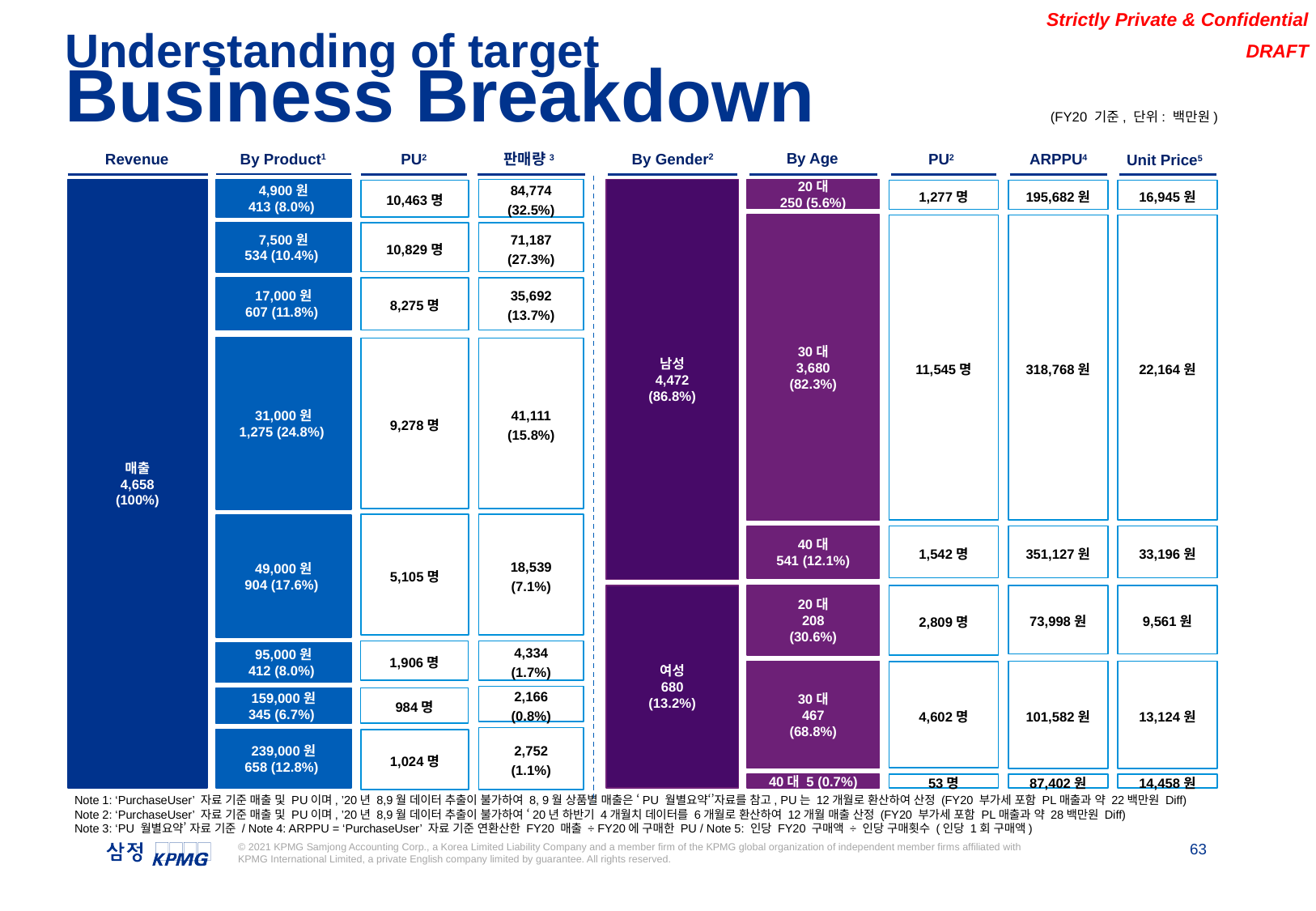

Understanding of target
Business Breakdown
(FY20 기준, 단위: 백만원)
By Age
Revenue
By Product1
By Gender2
Unit Price5
PU2
PU2
ARPPU4
판매량3
남성
4,472
(86.8%)
매출
4,658
(100%)
4,900원
413 (8.0%)
84,774
(32.5%)
20대
250 (5.6%)
10,463명
1,277명
195,682원
16,945원
30대
3,680
(82.3%)
11,545명
318,768원
22,164원
7,500원
534 (10.4%)
10,829명
71,187
(27.3%)
17,000원
607 (11.8%)
8,275명
35,692
(13.7%)
31,000원
1,275 (24.8%)
9,278명
41,111
(15.8%)
5,105명
18,539
(7.1%)
49,000원
904 (17.6%)
1,542명
351,127원
33,196원
40대
541 (12.1%)
여성
680
(13.2%)
20대
208
(30.6%)
2,809명
73,998원
9,561원
1,906명
4,334
(1.7%)
95,000원
412 (8.0%)
30대
467
(68.8%)
101,582원
13,124원
4,602명
2,166
(0.8%)
984명
159,000원
345 (6.7%)
2,752
(1.1%)
239,000원
658 (12.8%)
1,024명
40대 5 (0.7%)
53명
87,402원
14,458원
Note 1: ‘PurchaseUser’ 자료 기준 매출 및 PU이며, ’20년 8,9월 데이터 추출이 불가하여 8, 9월 상품별 매출은 ‘PU 월별요약‘’자료를 참고, PU는 12개월로 환산하여 산정 (FY20 부가세 포함 PL매출과 약 22백만원 Diff)
Note 2: ‘PurchaseUser’ 자료 기준 매출 및 PU이며, ’20년 8,9월 데이터 추출이 불가하여 ‘20년 하반기 4개월치 데이터를 6개월로 환산하여 12개월 매출 산정 (FY20 부가세 포함 PL매출과 약 28백만원 Diff)
Note 3: ‘PU 월별요약’ 자료 기준 / Note 4: ARPPU = ‘PurchaseUser’ 자료 기준 연환산한 FY20 매출 ÷ FY20에 구매한 PU / Note 5: 인당 FY20 구매액 ÷ 인당 구매횟수 (인당 1회 구매액)